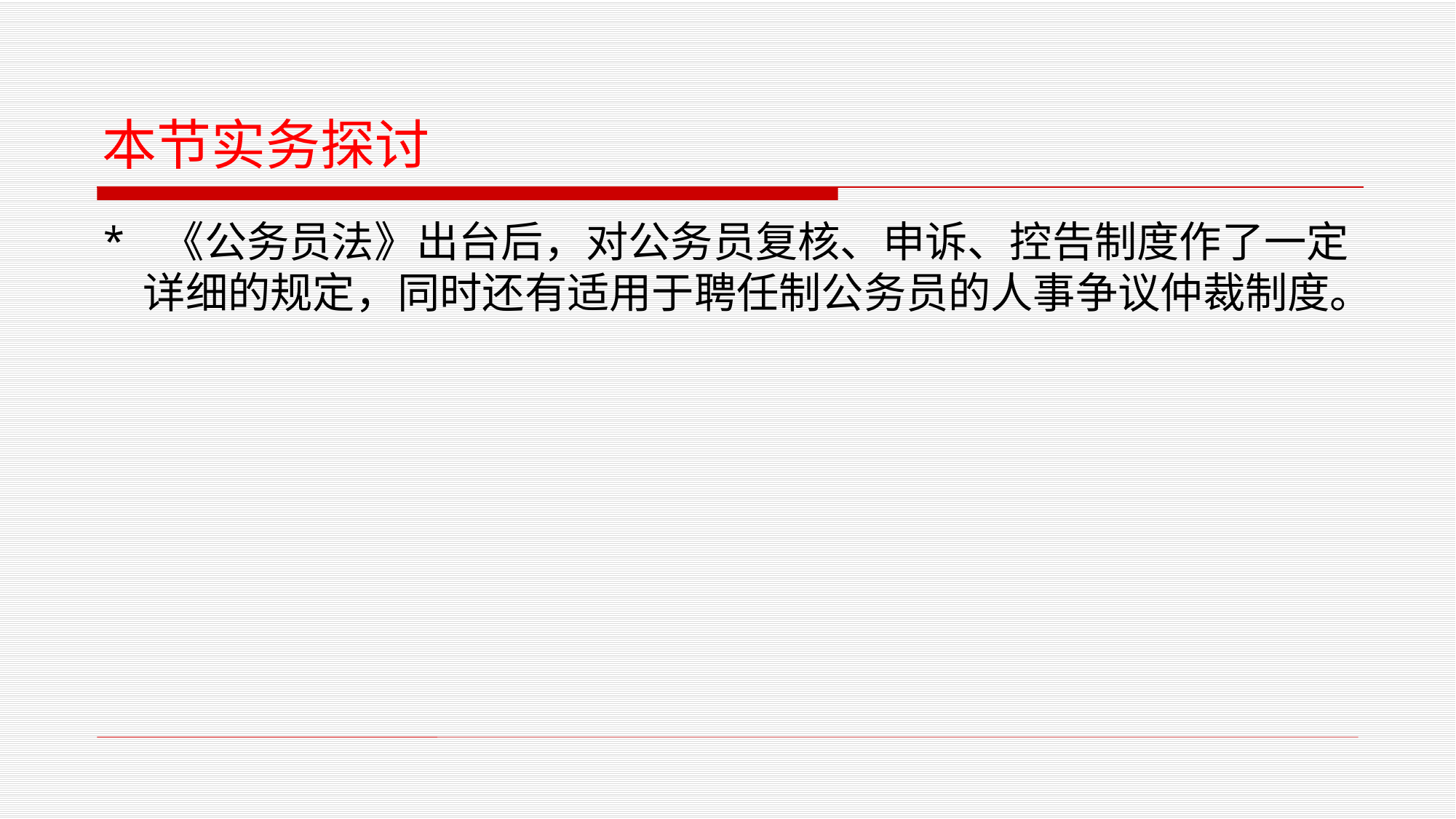

# 本节实务探讨
* 《公务员法》出台后，对公务员复核、申诉、控告制度作了一定详细的规定，同时还有适用于聘任制公务员的人事争议仲裁制度。